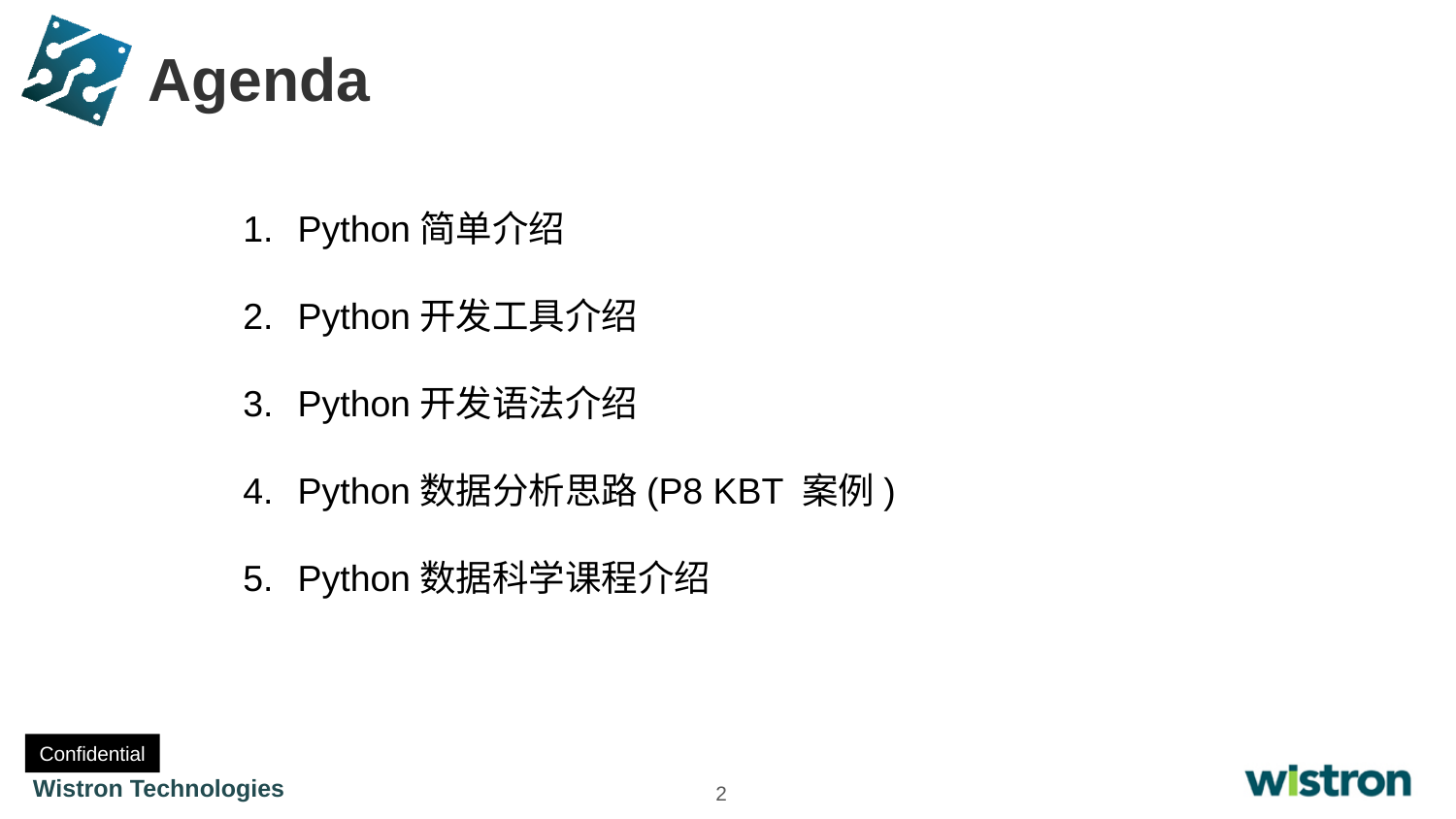

# Agenda
Python简单介绍
Python开发工具介绍
Python开发语法介绍
Python数据分析思路(P8 KBT 案例)
Python数据科学课程介绍
Confidential
2